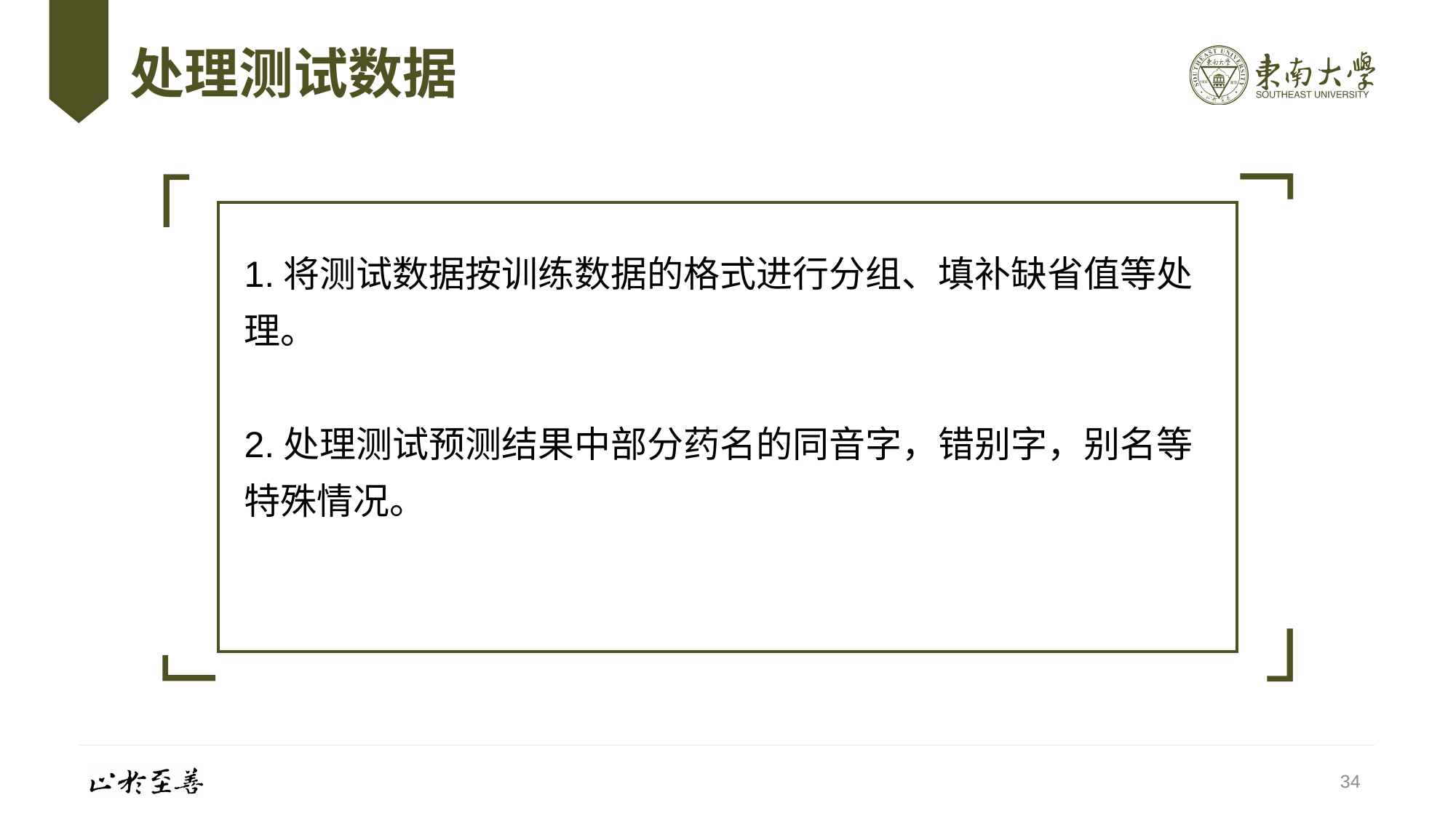

# 处理测试数据
「
」
1.将测试数据按训练数据的格式进行分组、填补缺省值等处理。

2.处理测试预测结果中部分药名的同音字，错别字，别名等特殊情况。

「
」
34